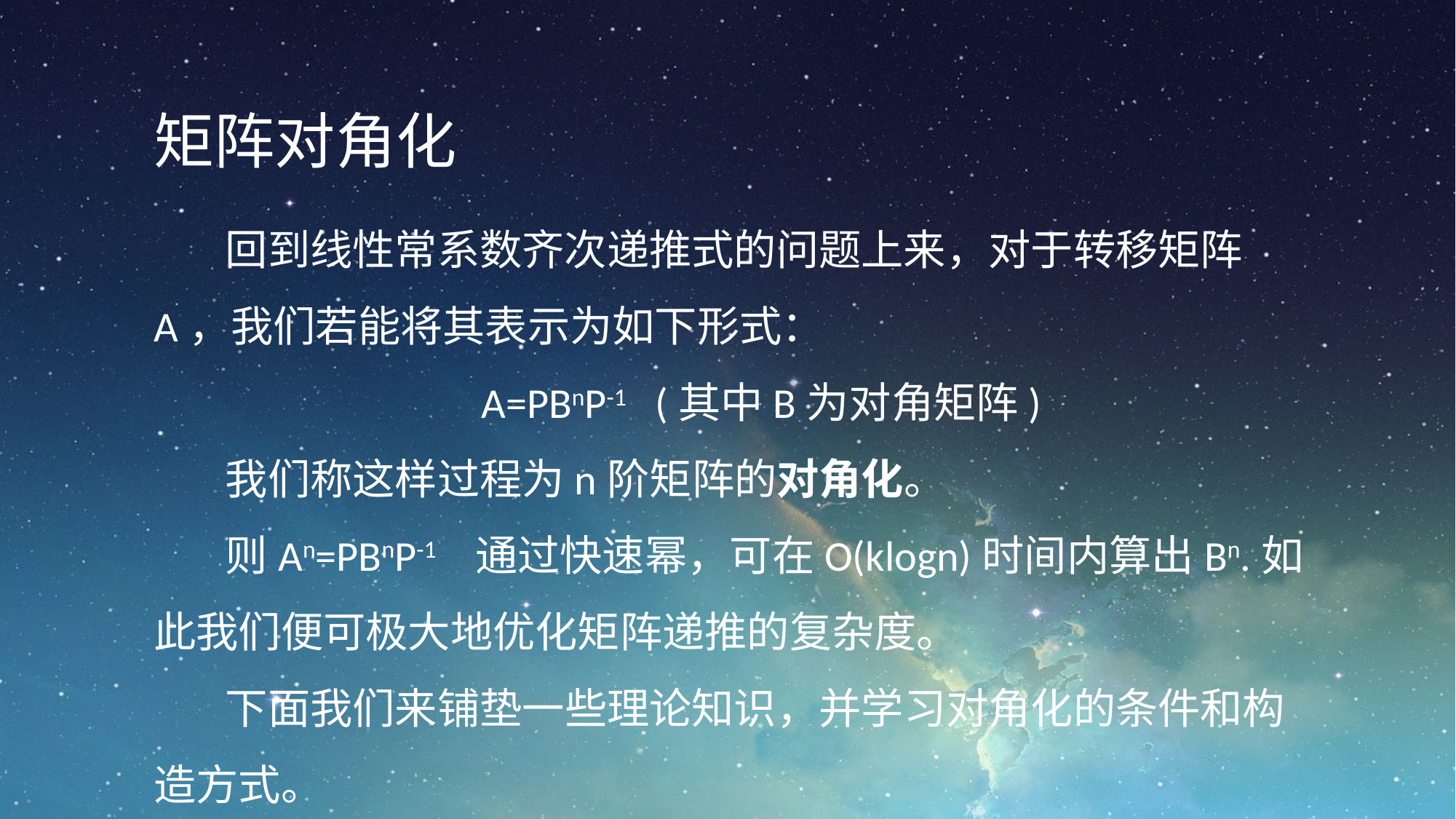

矩阵对角化
回到线性常系数齐次递推式的问题上来，对于转移矩阵A，我们若能将其表示为如下形式：
			A=PBnP-1   (其中B为对角矩阵)
我们称这样过程为n阶矩阵的对角化。
则An=PBnP-1   通过快速幂，可在O(klogn)时间内算出Bn.如此我们便可极大地优化矩阵递推的复杂度。
下面我们来铺垫一些理论知识，并学习对角化的条件和构造方式。